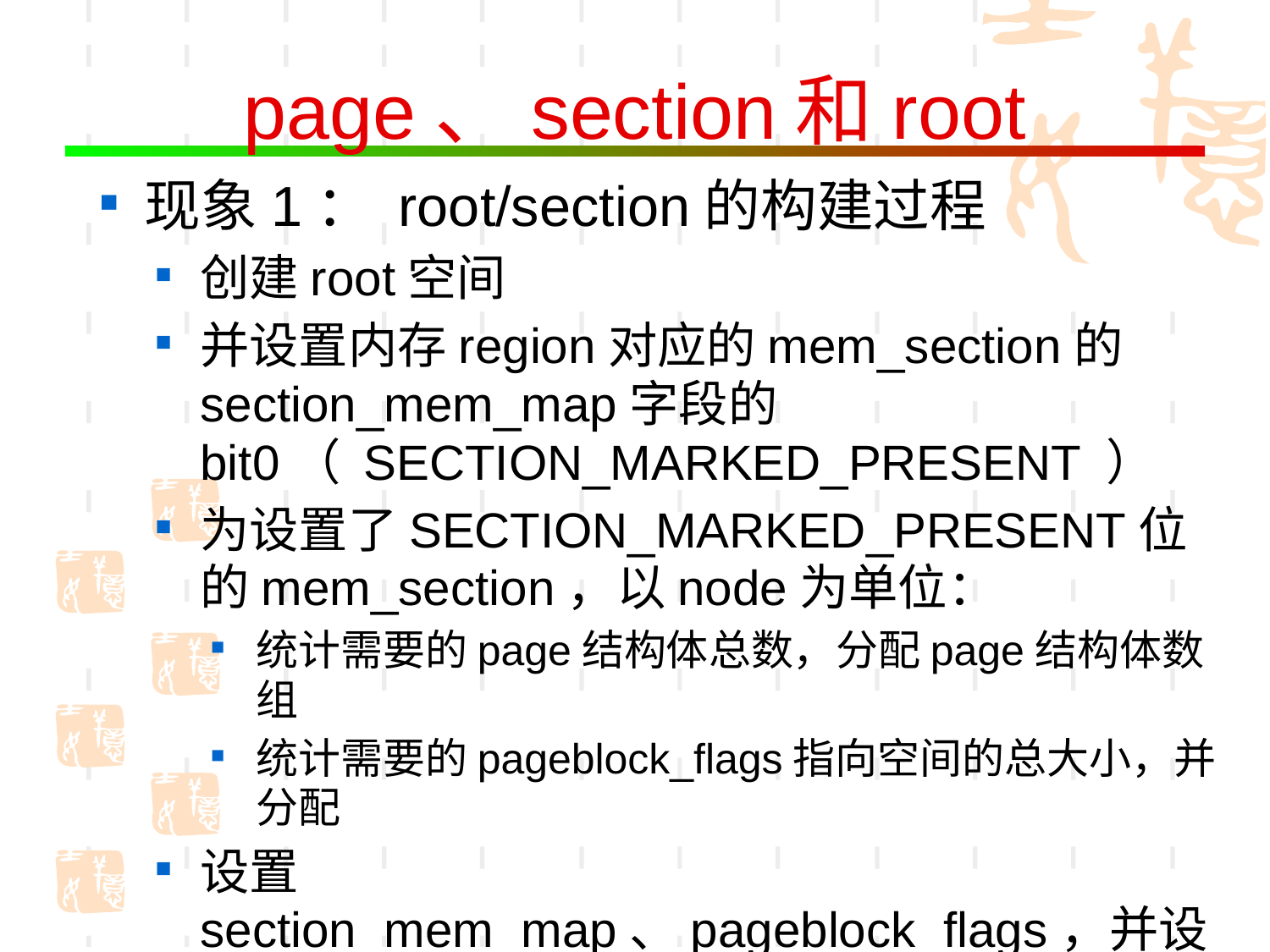

# page、section和root
现象1： root/section的构建过程
创建root空间
并设置内存region对应的mem_section的section_mem_map字段的bit0（ SECTION_MARKED_PRESENT ）
为设置了SECTION_MARKED_PRESENT位的mem_section，以node为单位：
统计需要的page结构体总数，分配page结构体数组
统计需要的pageblock_flags指向空间的总大小，并分配
设置section_mem_map、pageblock_flags，并设置SECTION_HAS_MEM_MAP位